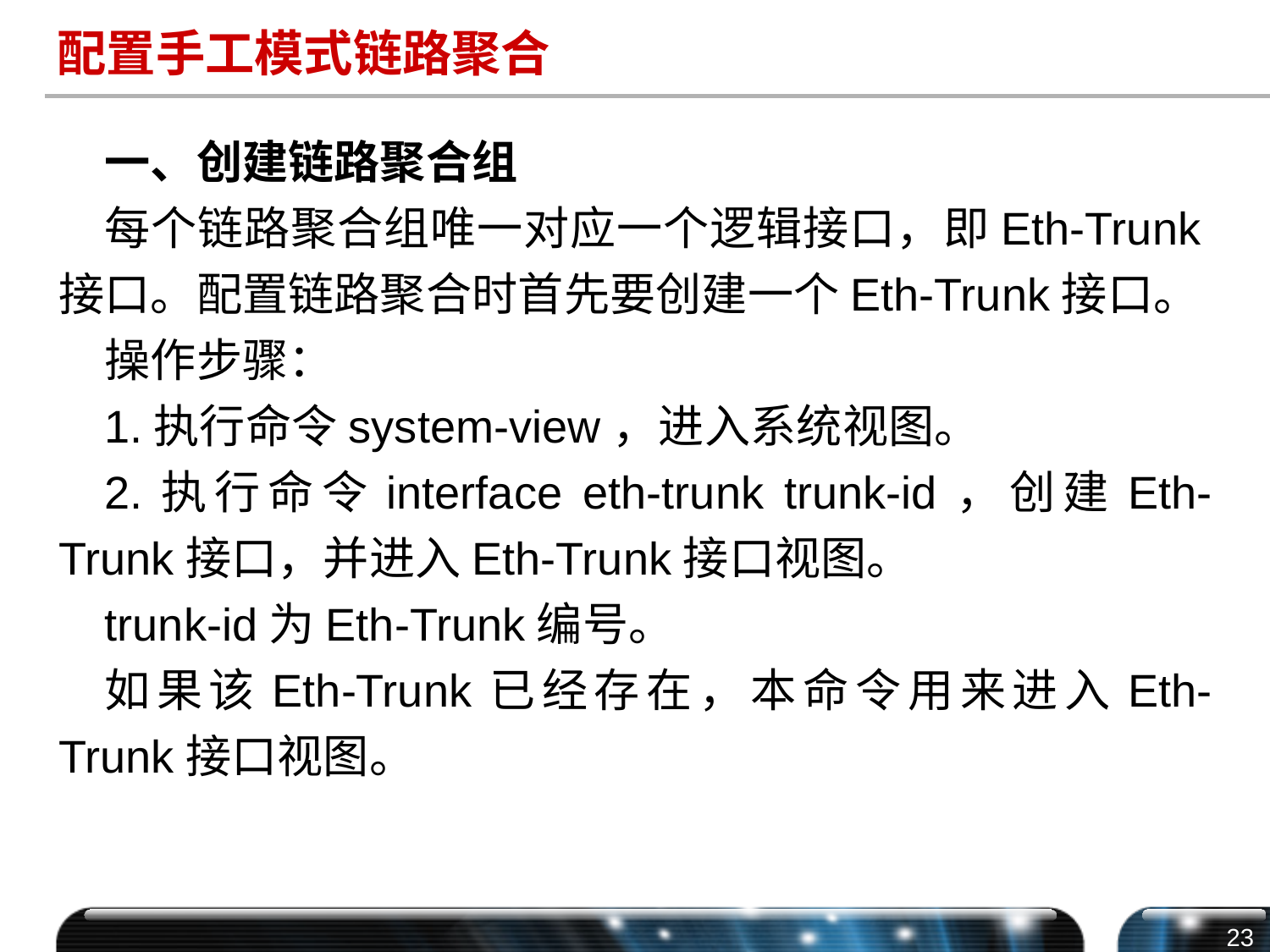

# 配置手工模式链路聚合
一、创建链路聚合组
每个链路聚合组唯一对应一个逻辑接口，即Eth-Trunk接口。配置链路聚合时首先要创建一个Eth-Trunk接口。
操作步骤：
1.执行命令system-view，进入系统视图。
2.执行命令interface eth-trunk trunk-id，创建Eth-Trunk接口，并进入Eth-Trunk接口视图。
trunk-id为Eth-Trunk编号。
如果该Eth-Trunk已经存在，本命令用来进入Eth-Trunk接口视图。